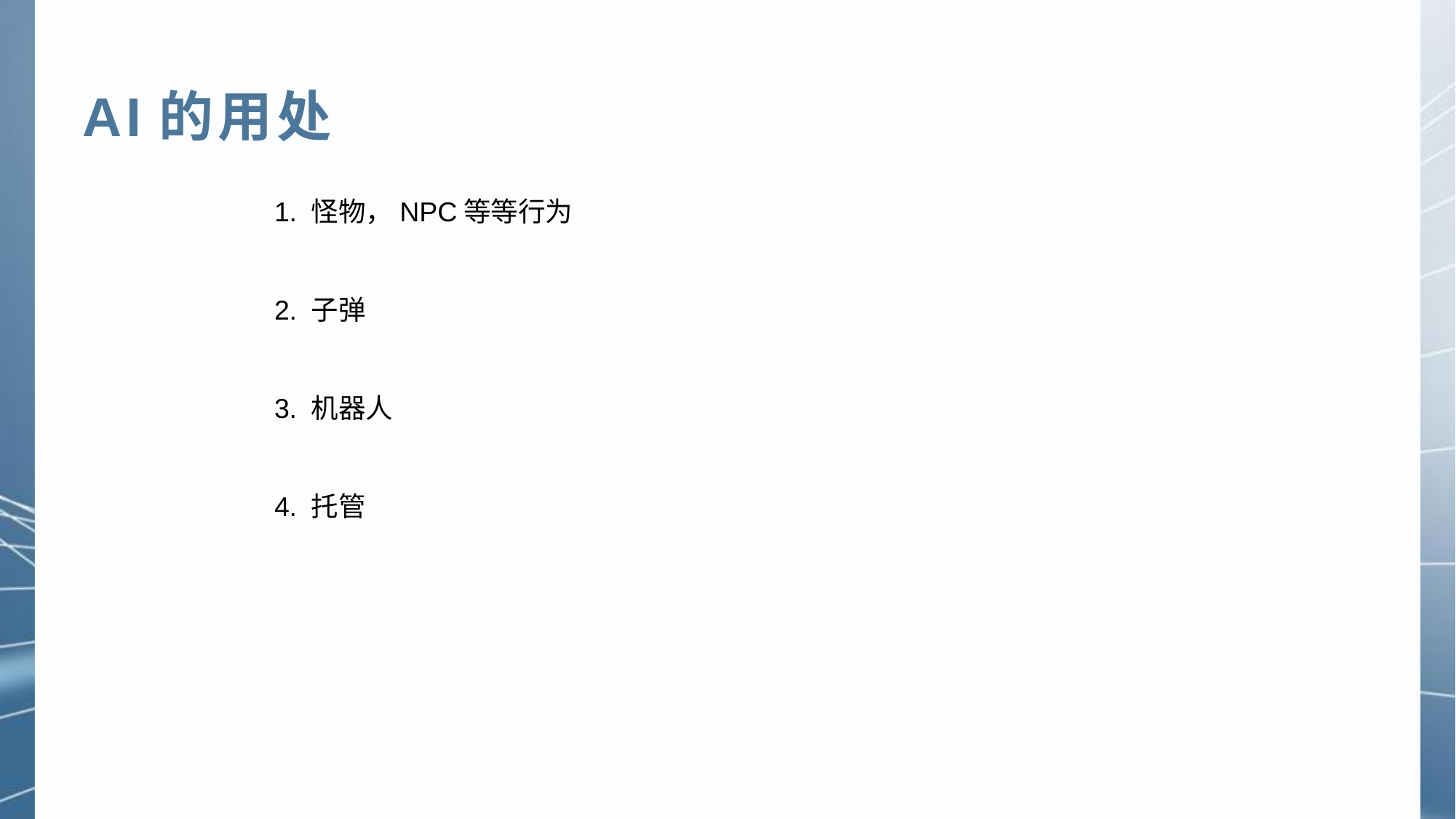

AI的用处
1. 怪物，NPC等等行为

2. 子弹

3. 机器人

4. 托管